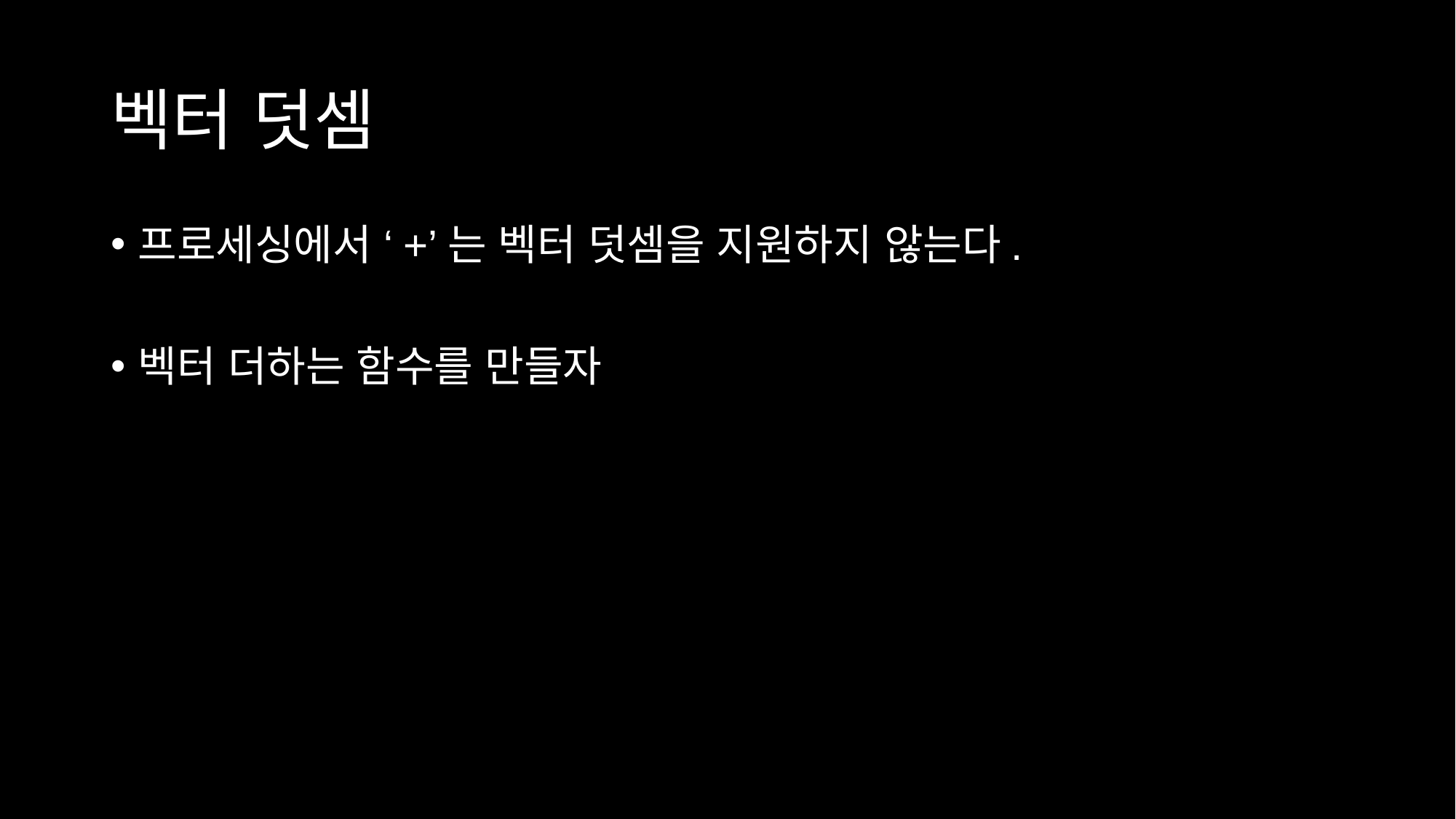

# 벡터 덧셈
프로세싱에서 ‘+’는 벡터 덧셈을 지원하지 않는다.

벡터 더하는 함수를 만들자